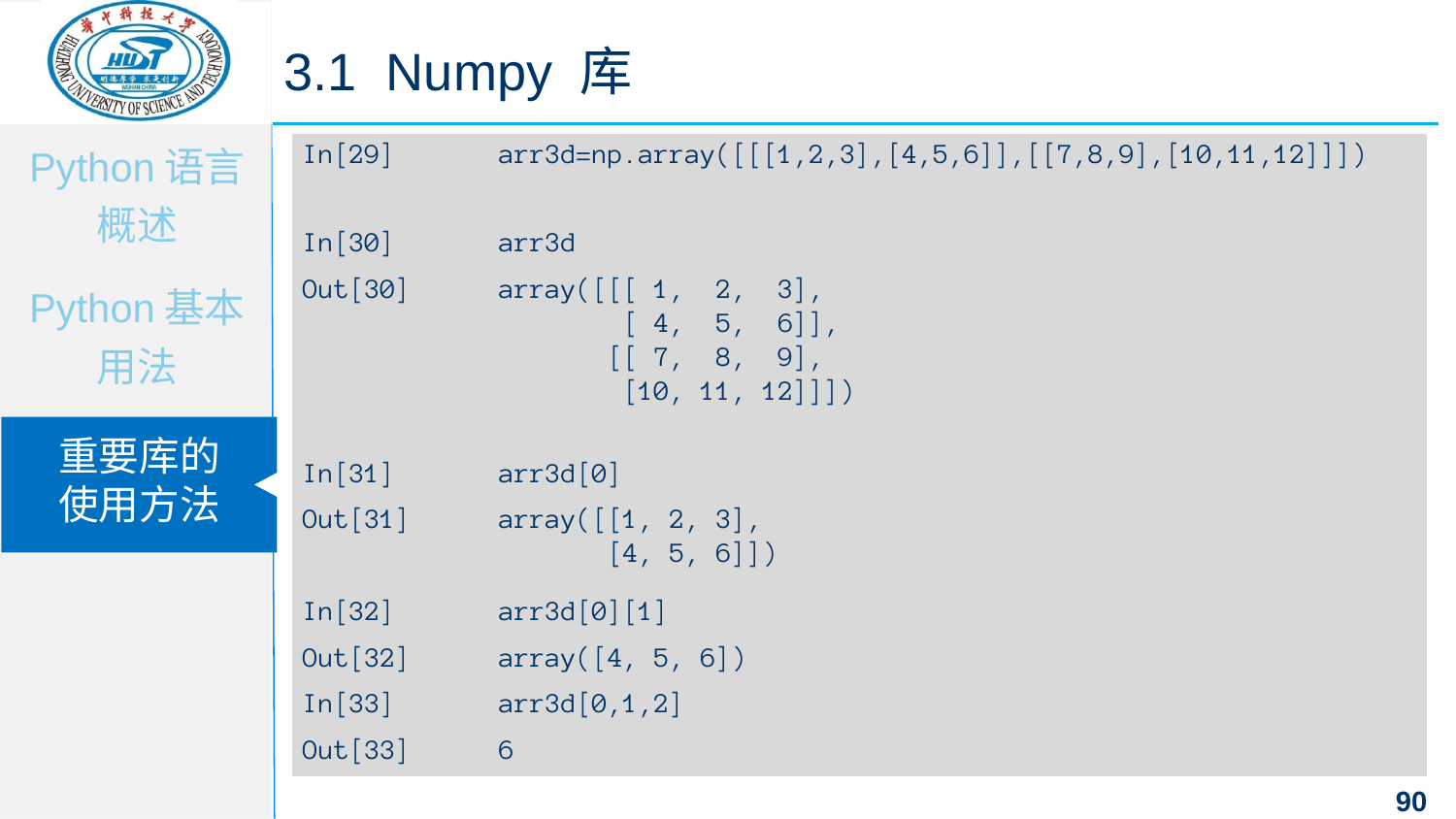

3.1  Numpy 库
| In[29] | arr3d=np.array([[[1,2,3],[4,5,6]],[[7,8,9],[10,11,12]]]) |
| --- | --- |
| In[30] | arr3d |
| Out[30] | array([[[ 1, 2, 3], [ 4, 5, 6]], [[ 7, 8, 9], [10, 11, 12]]]) |
| In[31] | arr3d[0] |
| Out[31] | array([[1, 2, 3], [4, 5, 6]]) |
| In[32] | arr3d[0][1] |
| Out[32] | array([4, 5, 6]) |
| In[33] | arr3d[0,1,2] |
| Out[33] | 6 |